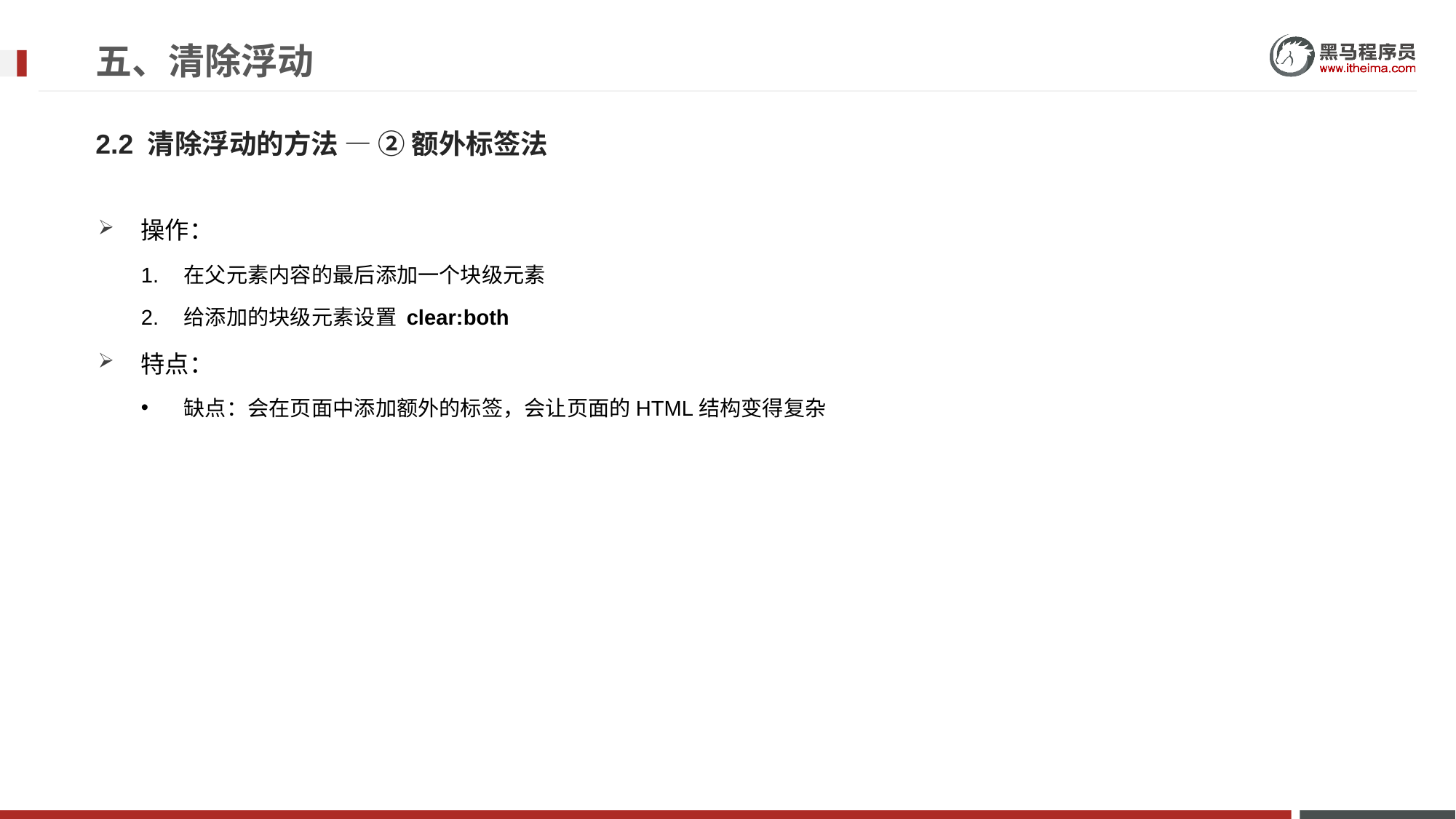

# 五、清除浮动
2.2 清除浮动的方法 — ② 额外标签法
操作：
在父元素内容的最后添加一个块级元素
给添加的块级元素设置 clear:both
特点：
缺点：会在页面中添加额外的标签，会让页面的HTML结构变得复杂